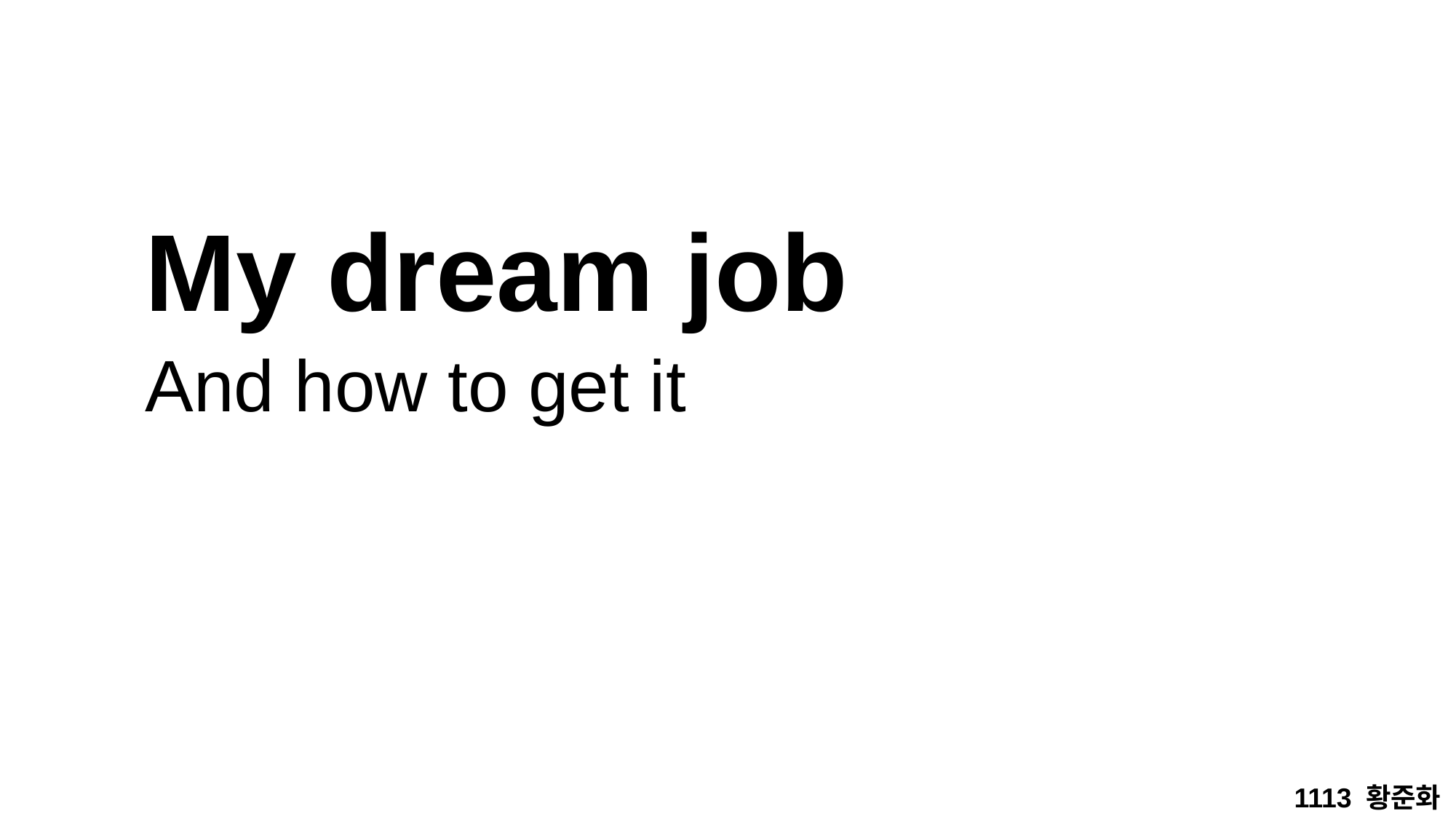

My dream job
And how to get it
1113 황준화